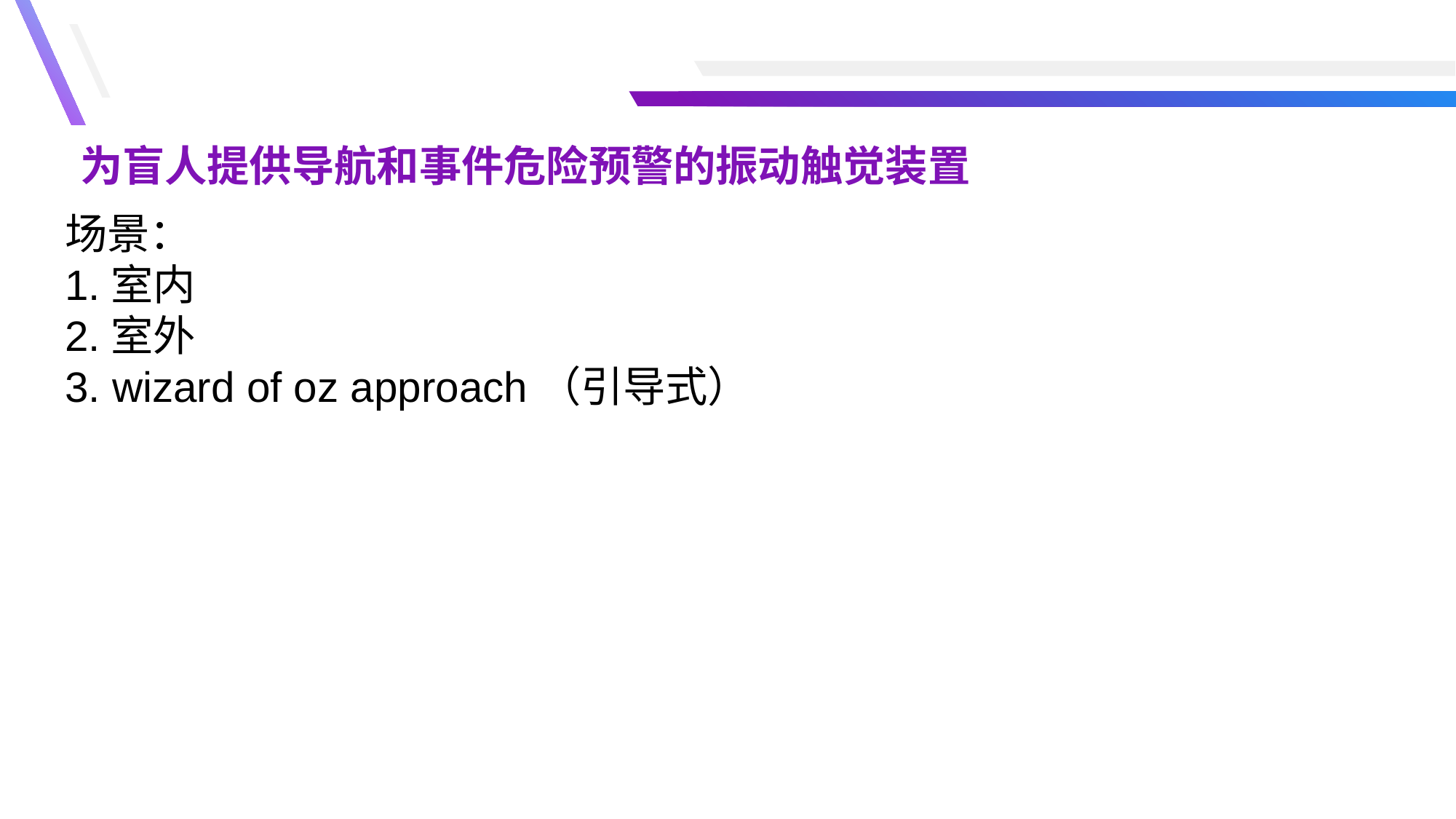

为盲人提供导航和事件危险预警的振动触觉装置
场景：
1.室内
2.室外
3. wizard of oz approach（引导式）